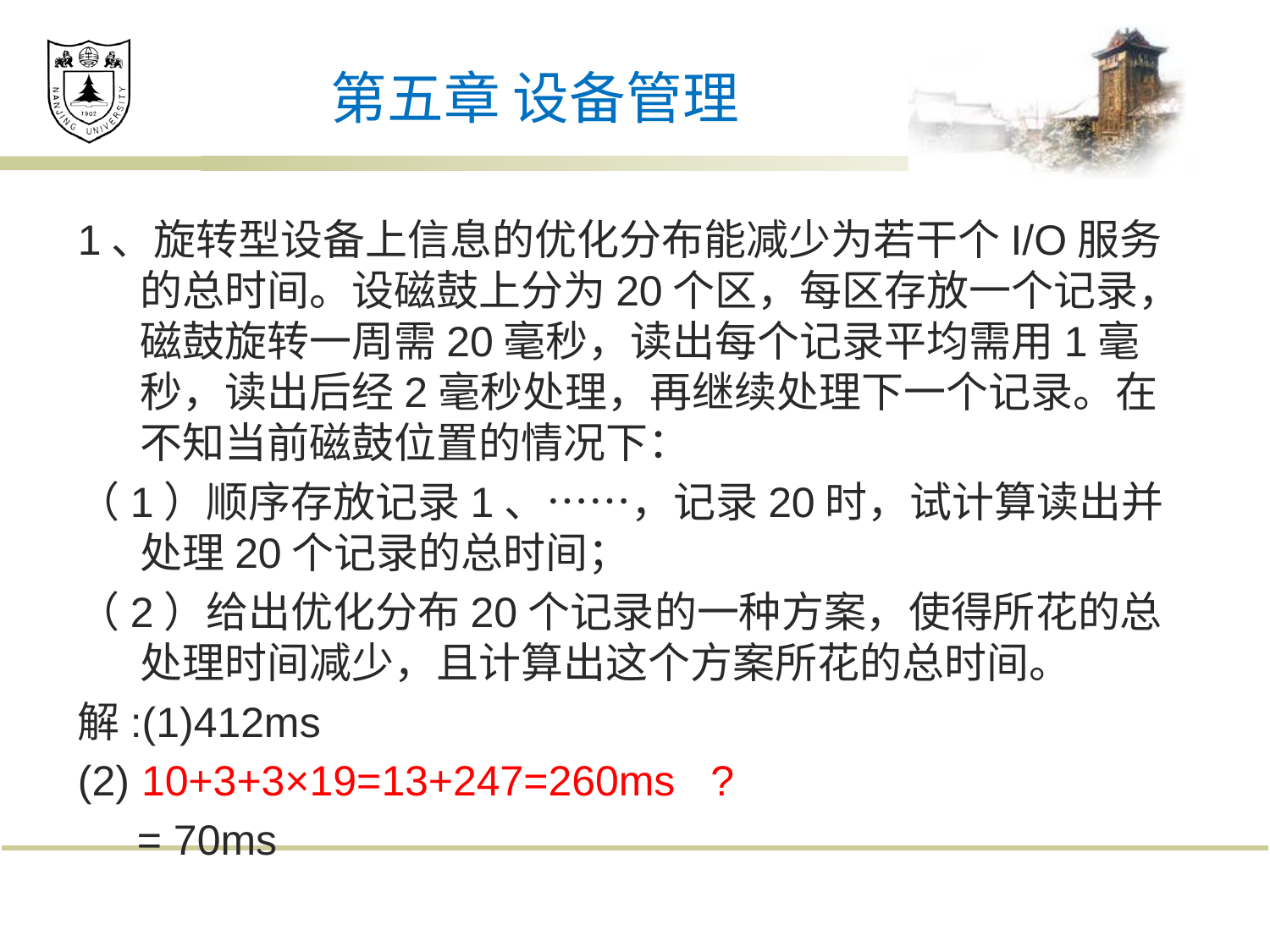

# 第五章 设备管理
1、旋转型设备上信息的优化分布能减少为若干个I/O服务的总时间。设磁鼓上分为20个区，每区存放一个记录，磁鼓旋转一周需20毫秒，读出每个记录平均需用1毫秒，读出后经2毫秒处理，再继续处理下一个记录。在不知当前磁鼓位置的情况下：
（1）顺序存放记录1、……，记录20时，试计算读出并处理20个记录的总时间；
（2）给出优化分布20个记录的一种方案，使得所花的总处理时间减少，且计算出这个方案所花的总时间。
解:(1)412ms
(2) 10+3+3×19=13+247=260ms   ?
     = 70ms